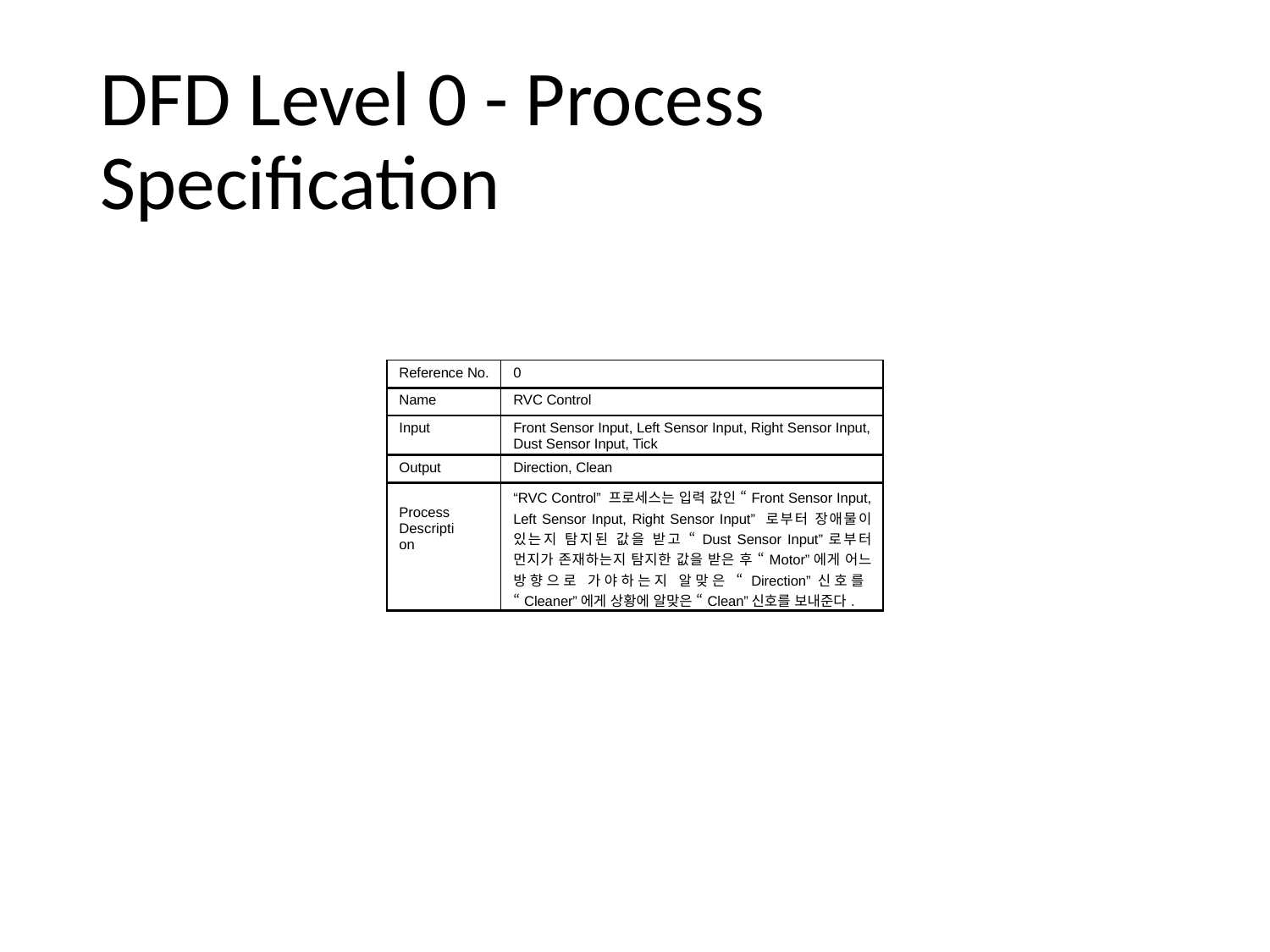

# DFD Level 0 - Process Specification
| Reference No. | 0 |
| --- | --- |
| Name | RVC Control |
| Input | Front Sensor Input, Left Sensor Input, Right Sensor Input, Dust Sensor Input, Tick |
| Output | Direction, Clean |
| Process Description | “RVC Control” 프로세스는 입력 값인 “Front Sensor Input, Left Sensor Input, Right Sensor Input” 로부터 장애물이 있는지 탐지된 값을 받고 “Dust Sensor Input”로부터 먼지가 존재하는지 탐지한 값을 받은 후 “Motor”에게 어느 방향으로 가야하는지 알맞은 “Direction”신호를 “Cleaner”에게 상황에 알맞은 “Clean”신호를 보내준다. |